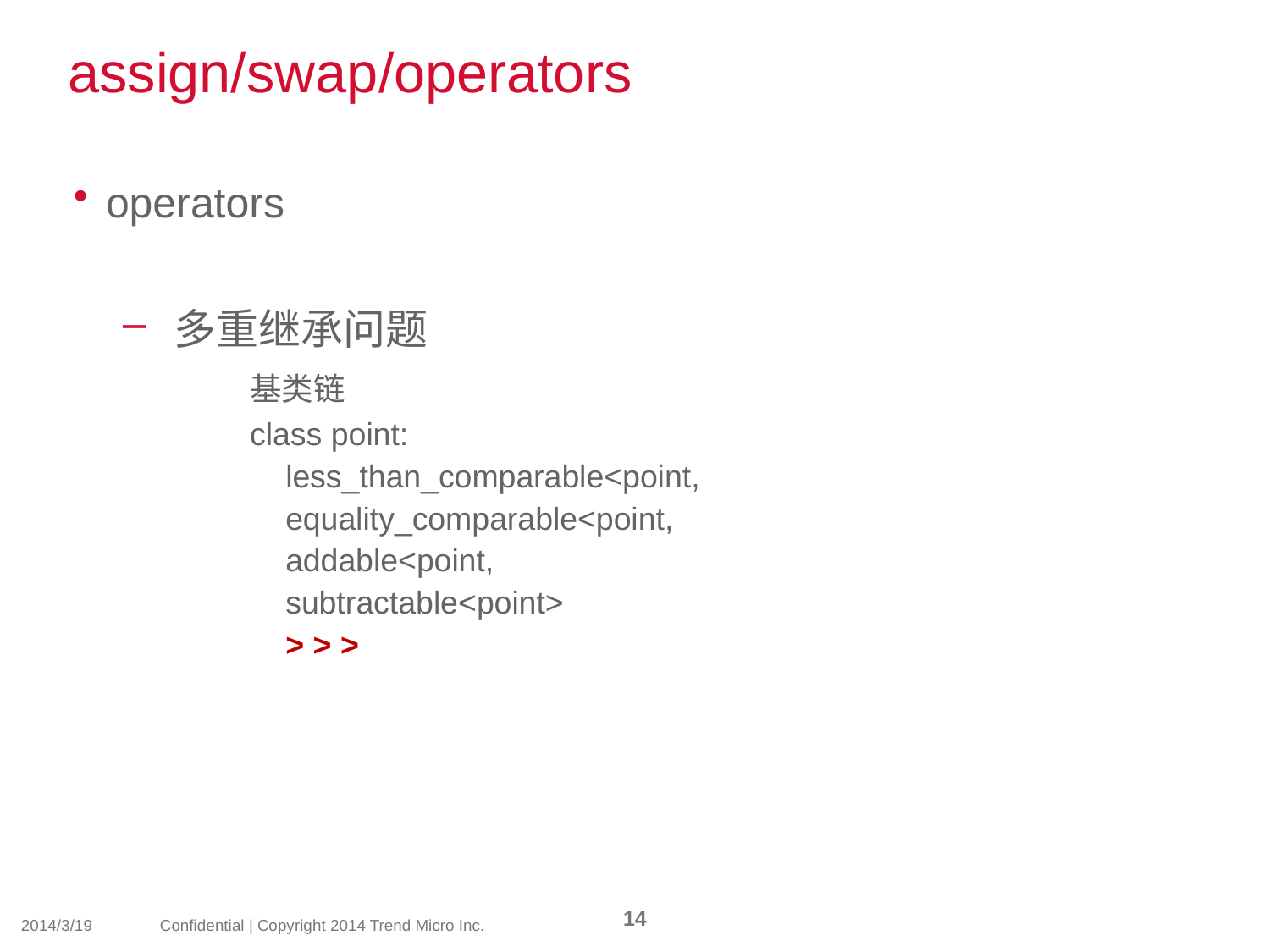

# assign/swap/operators
operators

多重继承问题
	基类链
	class point:
	    less_than_comparable<point,
	    equality_comparable<point,
	    addable<point,
	    subtractable<point>
	    > > >

14
2014/3/19
Confidential | Copyright 2014 Trend Micro Inc.